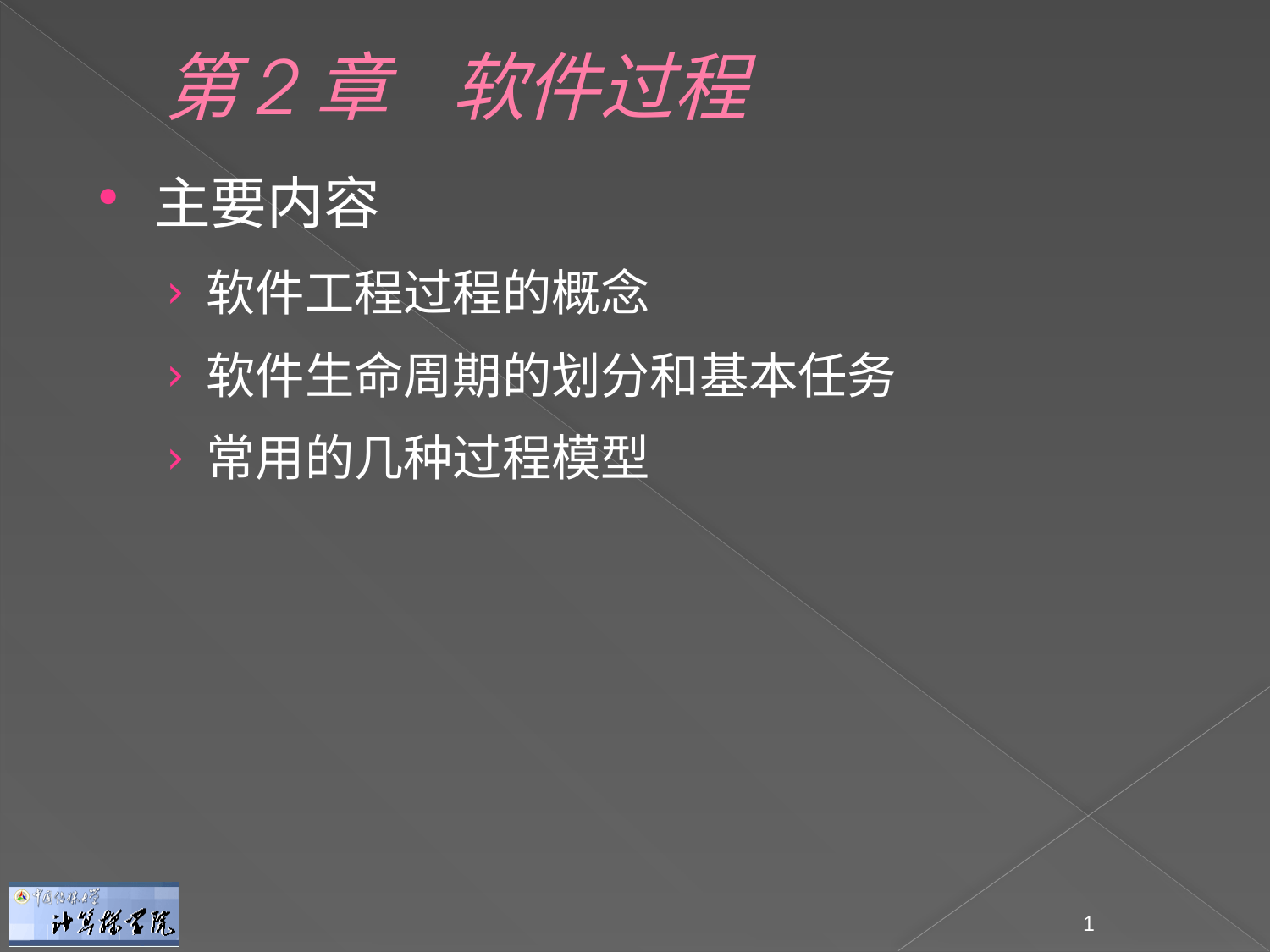

# 第2章	  软件过程
主要内容
软件工程过程的概念
软件生命周期的划分和基本任务
常用的几种过程模型

1